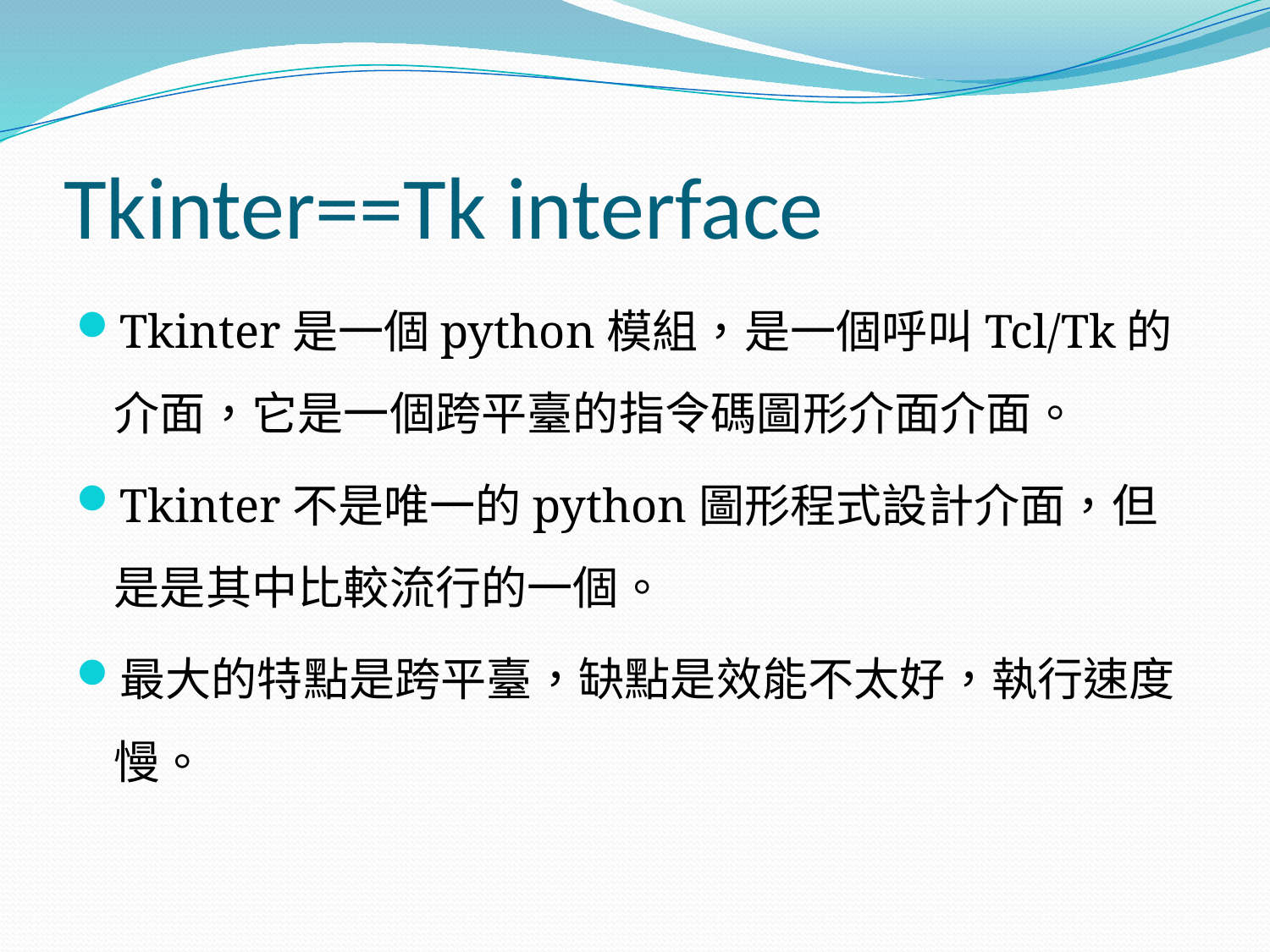

# Tkinter==Tk interface
Tkinter是一個python模組，是一個呼叫Tcl/Tk的介面，它是一個跨平臺的指令碼圖形介面介面。
Tkinter不是唯一的python圖形程式設計介面，但是是其中比較流行的一個。
最大的特點是跨平臺，缺點是效能不太好，執行速度慢。